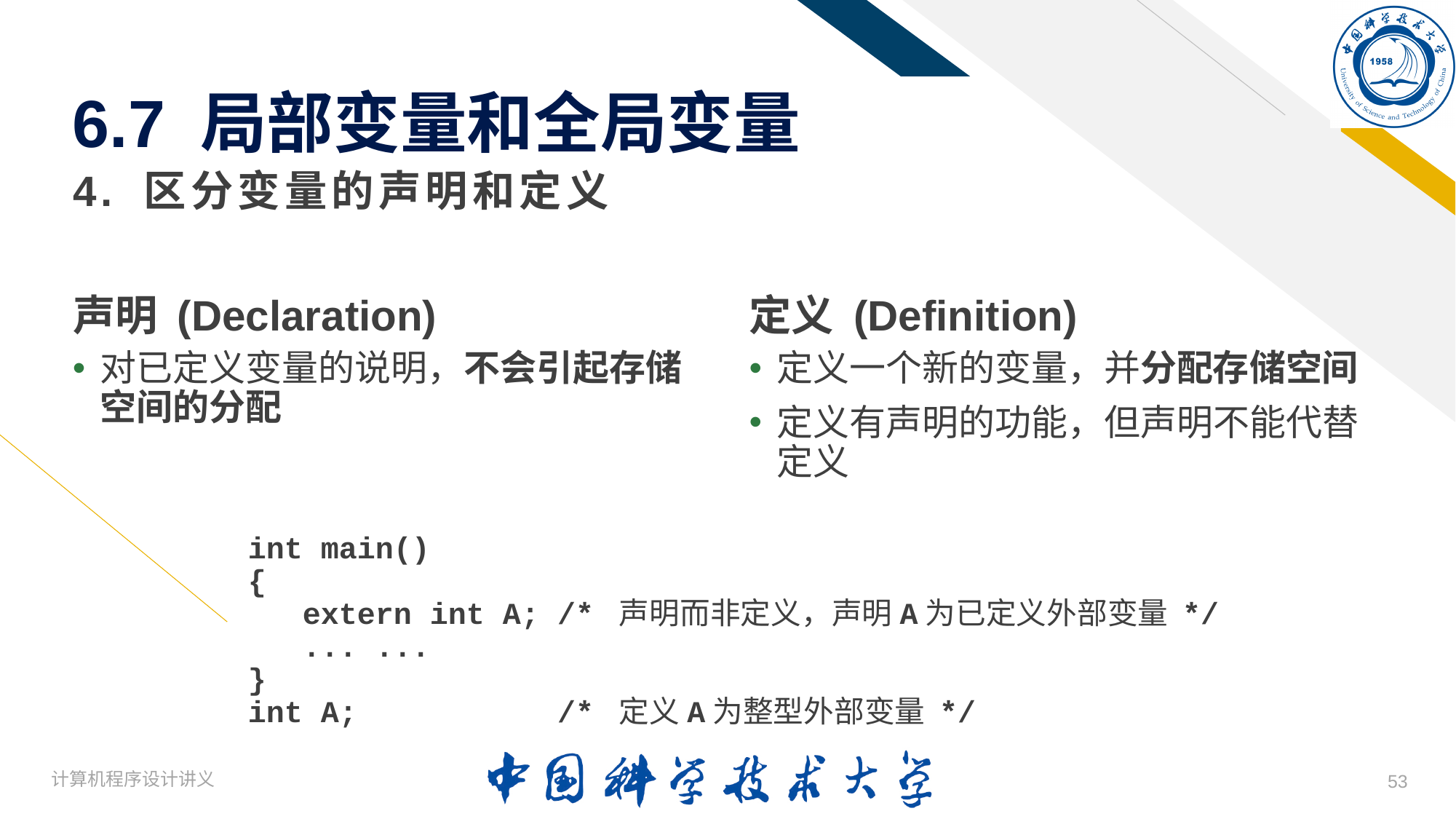

# 6.7 局部变量和全局变量
4. 区分变量的声明和定义
声明 (Declaration)
定义 (Definition)
对已定义变量的说明，不会引起存储空间的分配
定义一个新的变量，并分配存储空间
定义有声明的功能，但声明不能代替定义

int main()
{
   extern int A; /* 声明而非定义，声明A为已定义外部变量 */
   ... ...
}
int A;           /* 定义A为整型外部变量 */
计算机程序设计讲义
53